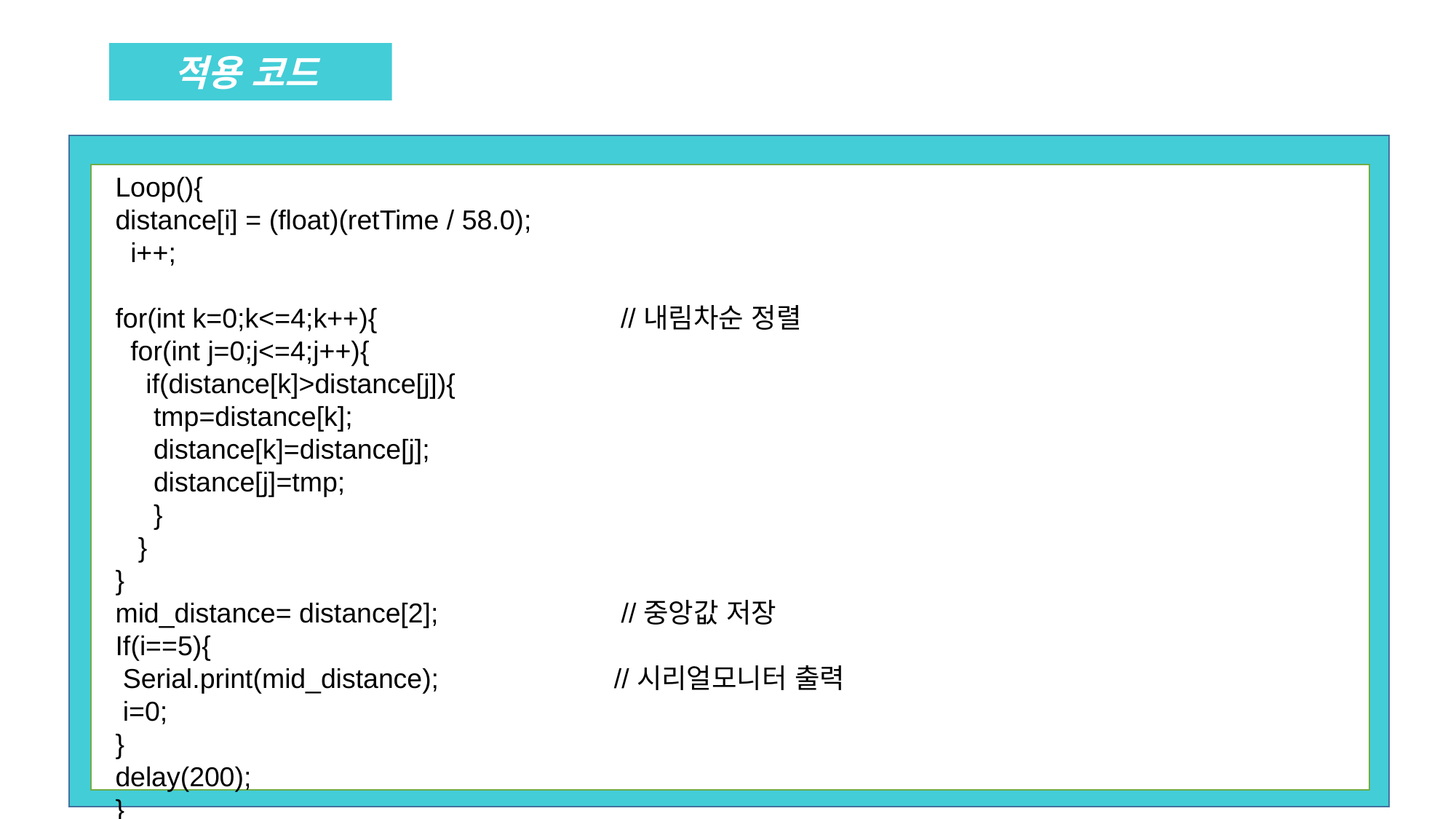

적용 코드

Loop(){
distance[i] = (float)(retTime / 58.0);
  i++;

for(int k=0;k<=4;k++){                                //내림차순 정렬
  for(int j=0;j<=4;j++){
    if(distance[k]>distance[j]){
     tmp=distance[k];
     distance[k]=distance[j];
     distance[j]=tmp;
     }
   }
}
mid_distance= distance[2];                        //중앙값 저장
If(i==5){
 Serial.print(mid_distance);                       //시리얼모니터 출력
 i=0;
}
delay(200);
}